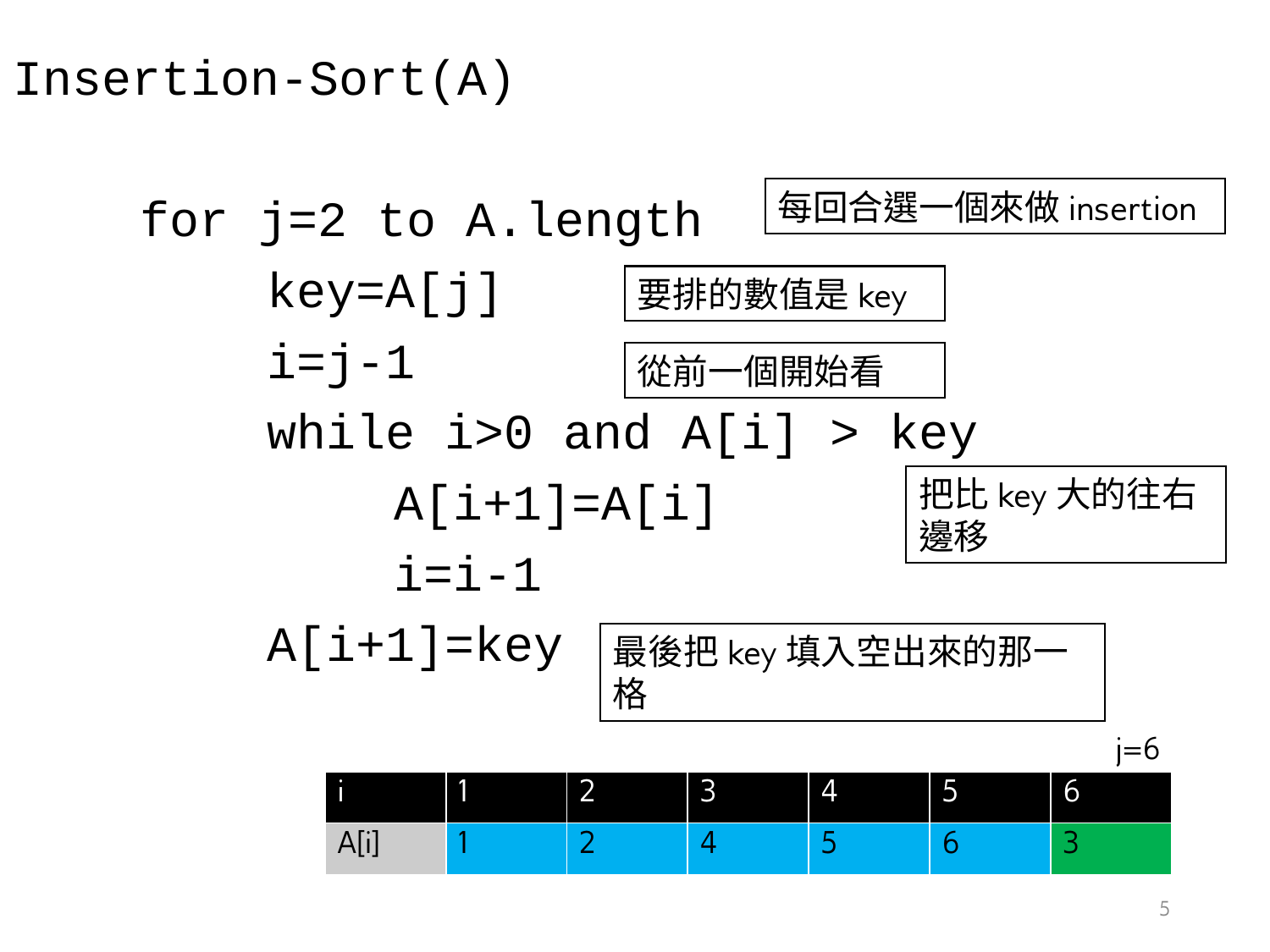

Insertion-Sort(A)

	for j=2 to A.length
		key=A[j]
		i=j-1
		while i>0 and A[i] > key
			A[i+1]=A[i]
			i=i-1
		A[i+1]=key
每回合選一個來做insertion
要排的數值是key
從前一個開始看
把比key大的往右邊移
最後把key填入空出來的那一格
j=6
| i | 1 | 2 | 3 | 4 | 5 | 6 |
| --- | --- | --- | --- | --- | --- | --- |
| A[i] | 1 | 2 | 4 | 5 | 6 | 3 |
5